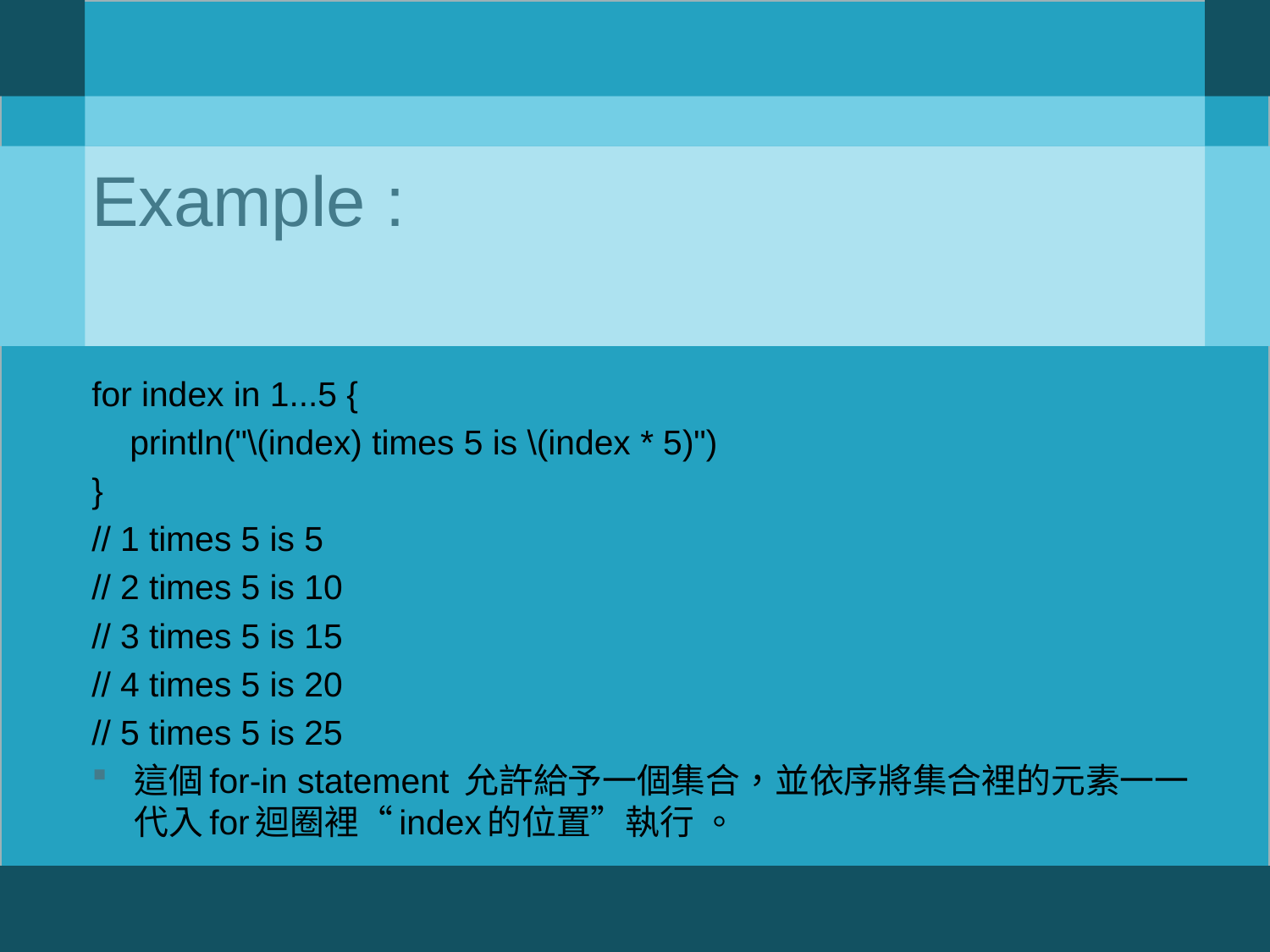

# Example :
for index in 1...5 {
    println("\(index) times 5 is \(index * 5)")
}
// 1 times 5 is 5
// 2 times 5 is 10
// 3 times 5 is 15
// 4 times 5 is 20
// 5 times 5 is 25
這個for-in statement 允許給予一個集合，並依序將集合裡的元素一一代入for迴圈裡“index的位置”執行 。